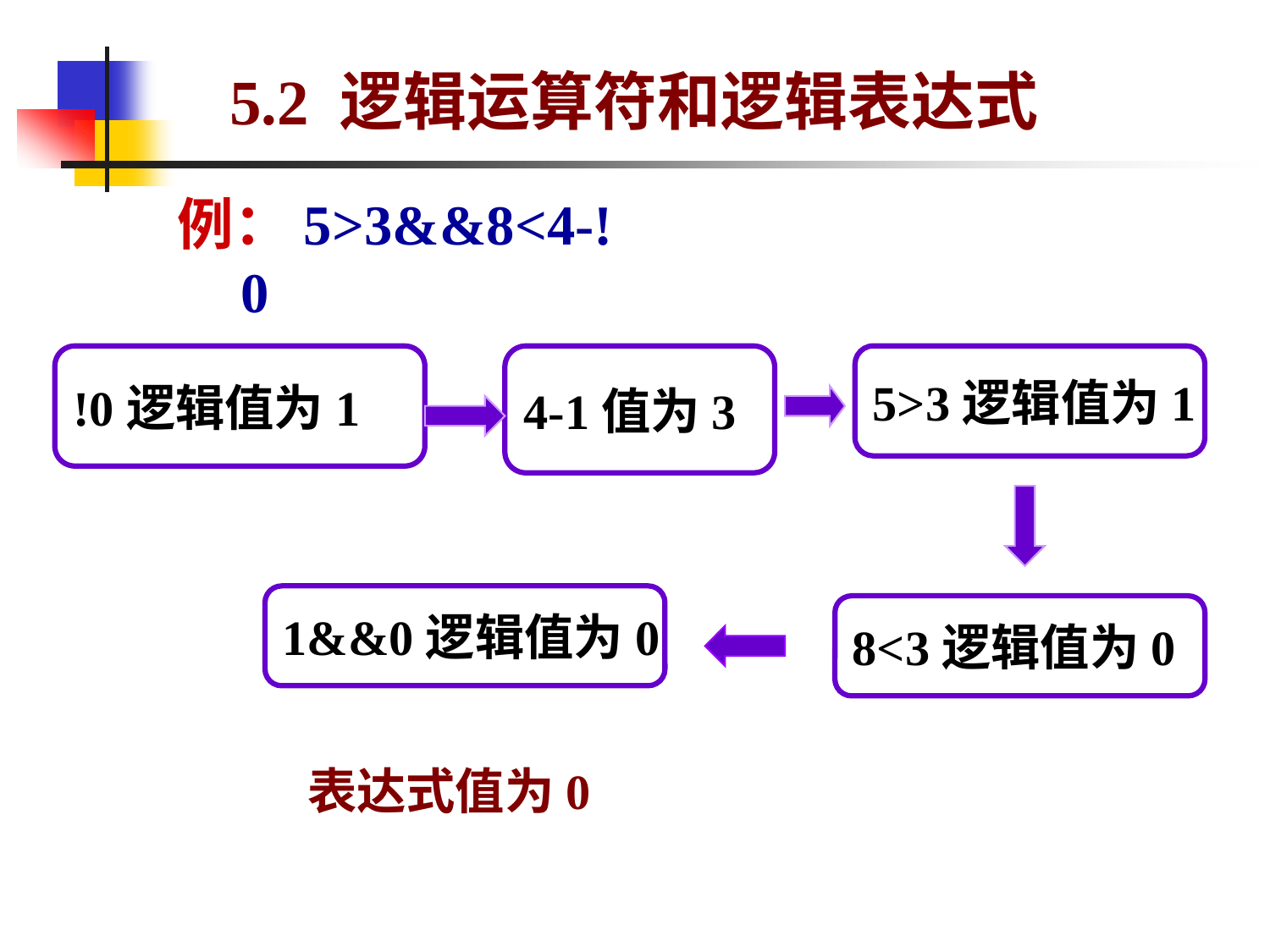

# 5.2 逻辑运算符和逻辑表达式
例：5>3&&8<4-!0
!0逻辑值为1
4-1值为3
5>3逻辑值为1

1&&0逻辑值为0
8<3逻辑值为0

表达式值为0